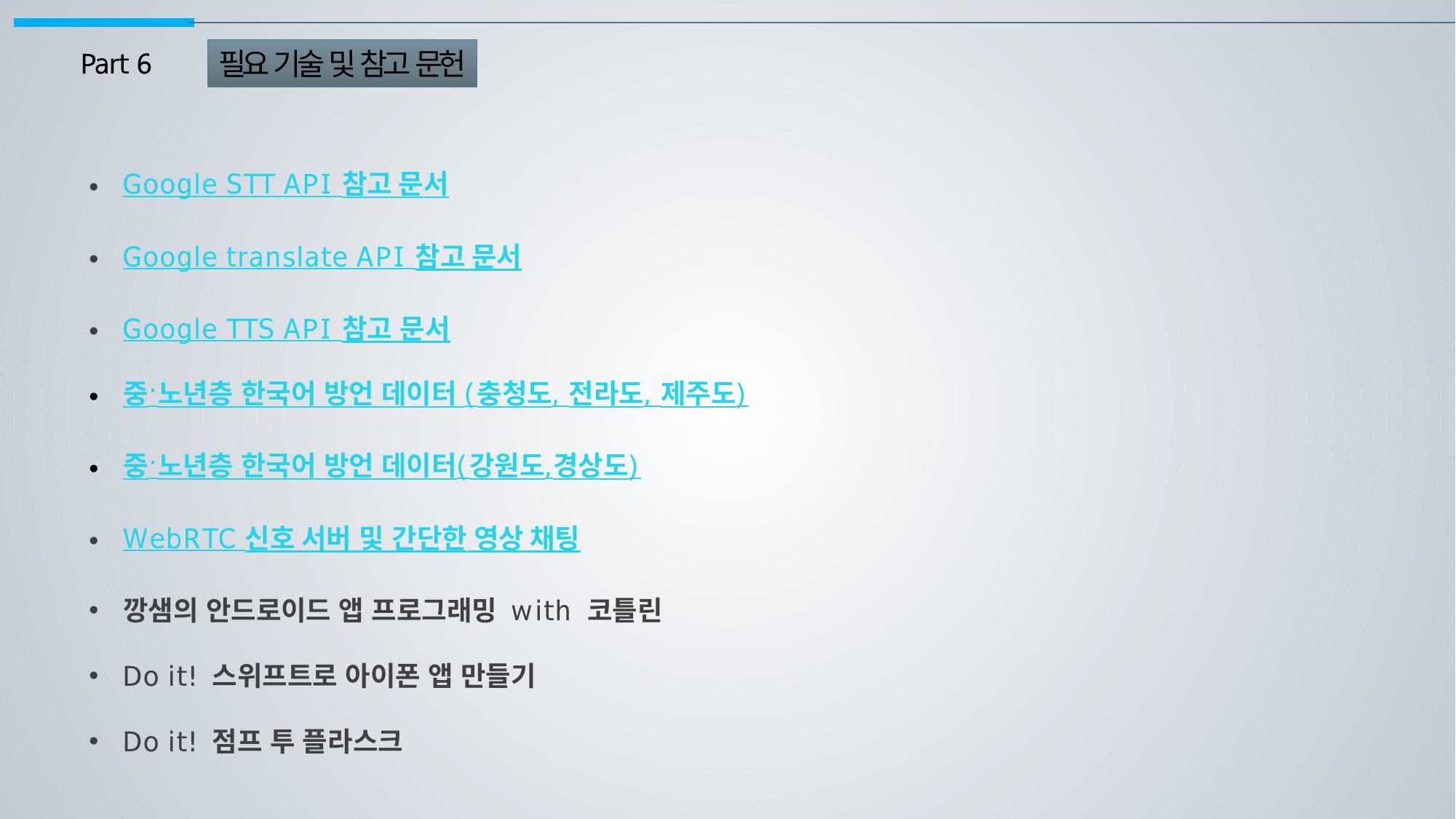

필요  기술  및  참고  문헌
Part 6
Google STT API 참고 문서

Google translate API 참고 문서

Google TTS API 참고 문서

중·노년층 한국어 방언 데이터 (충청도, 전라도, 제주도)

중·노년층 한국어 방언 데이터(강원도,경상도)

WebRTC 신호 서버 및 간단한 영상 채팅

깡샘의 안드로이드 앱 프로그래밍 with 코틀린

Do it! 스위프트로 아이폰 앱 만들기

Do it! 점프 투 플라스크